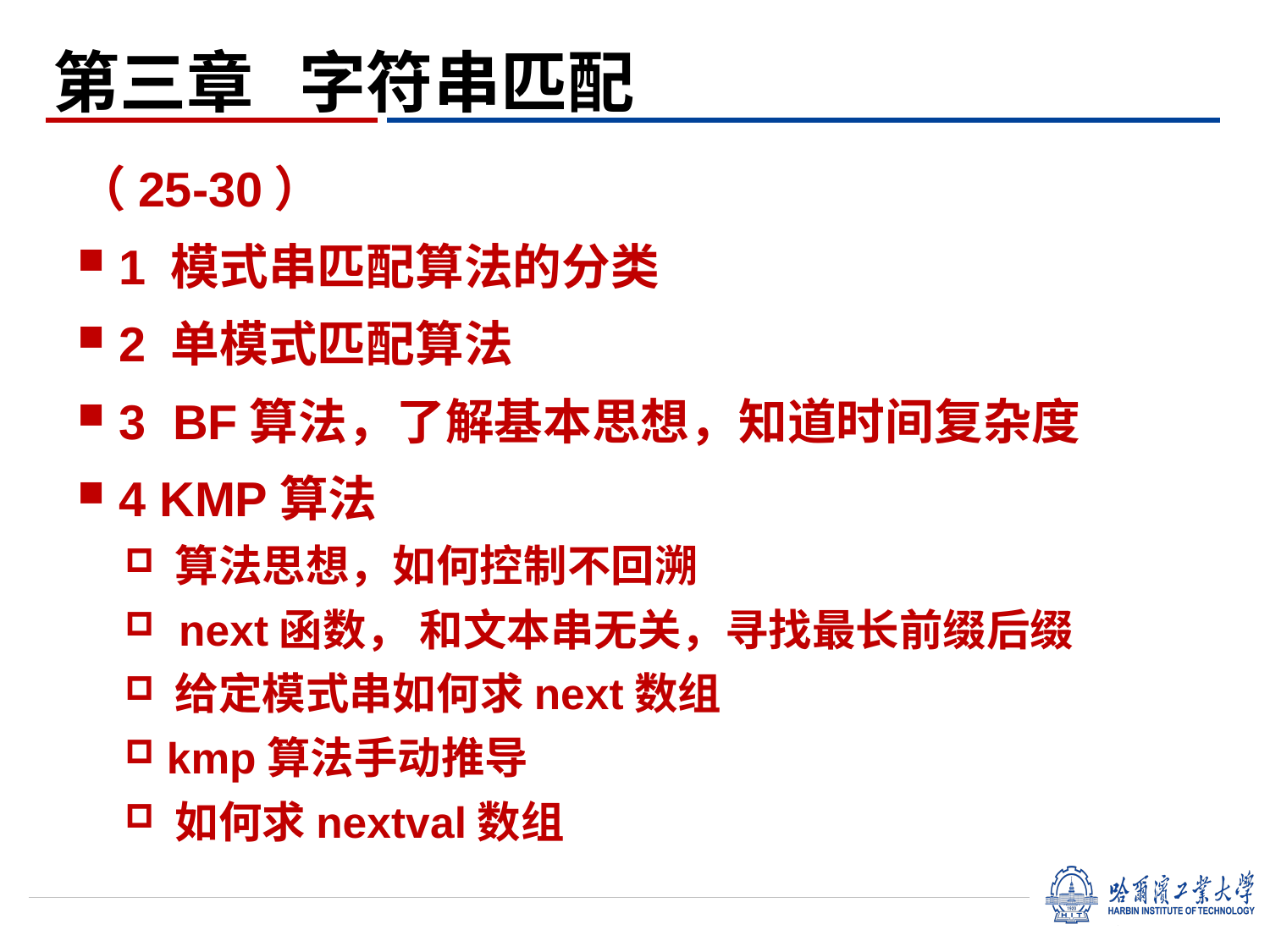

第三章   字符串匹配
（25-30）
 1 模式串匹配算法的分类
 2 单模式匹配算法
 3  BF算法，了解基本思想，知道时间复杂度
 4 KMP算法
 算法思想，如何控制不回溯
  next函数， 和文本串无关，寻找最长前缀后缀
 给定模式串如何求next数组
 kmp算法手动推导
 如何求nextval数组